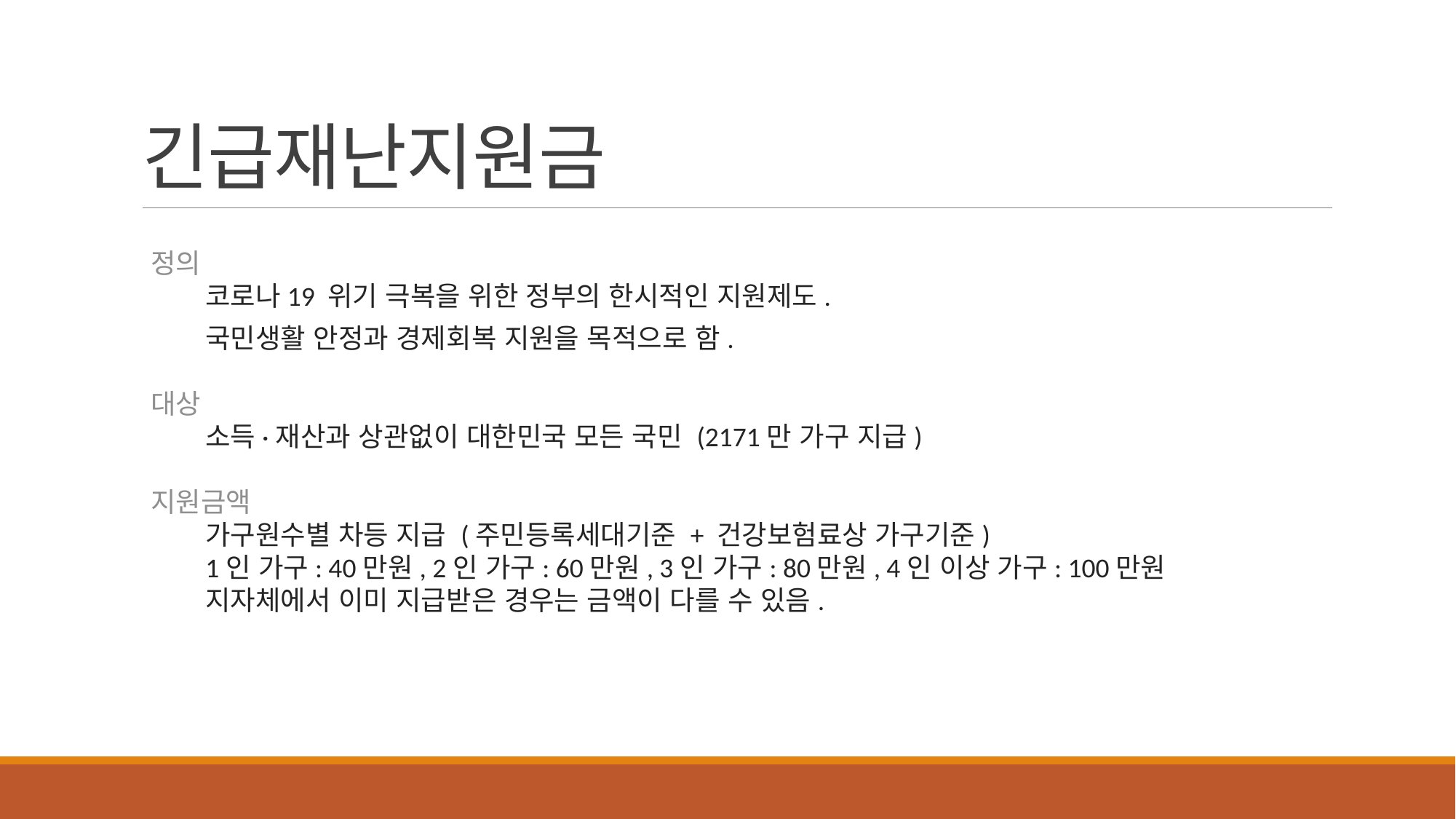

# 긴급재난지원금
정의
	코로나19 위기 극복을 위한 정부의 한시적인 지원제도.
	국민생활 안정과 경제회복 지원을 목적으로 함.

대상
	소득·재산과 상관없이 대한민국 모든 국민 (2171만 가구 지급)

지원금액
	가구원수별 차등 지급 (주민등록세대기준 + 건강보험료상 가구기준)
1인 가구: 40만원, 2인 가구: 60만원, 3인 가구: 80만원, 4인 이상 가구: 100만원
지자체에서 이미 지급받은 경우는 금액이 다를 수 있음.